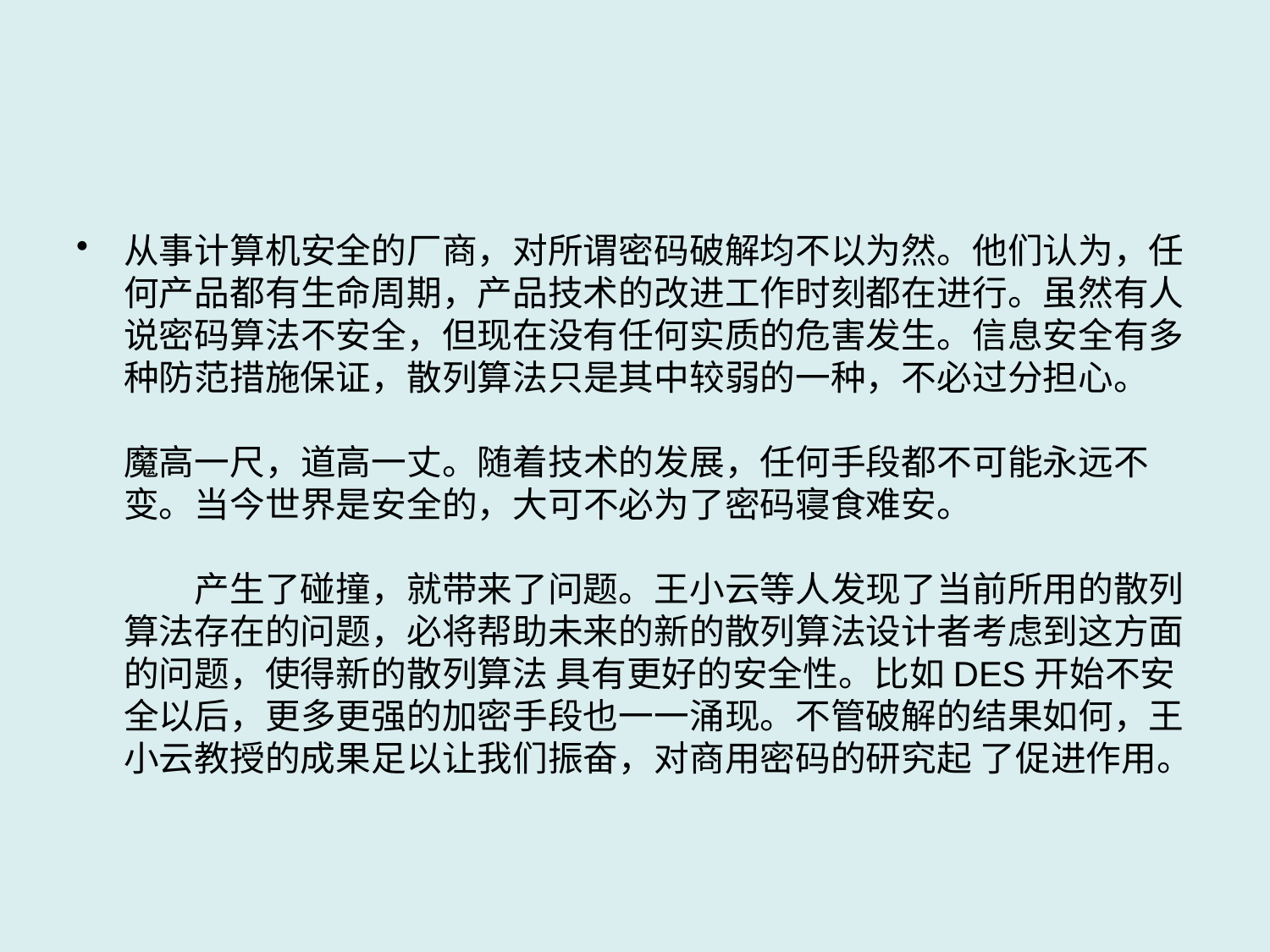

从事计算机安全的厂商，对所谓密码破解均不以为然。他们认为，任何产品都有生命周期，产品技术的改进工作时刻都在进行。虽然有人说密码算法不安全，但现在没有任何实质的危害发生。信息安全有多种防范措施保证，散列算法只是其中较弱的一种，不必过分担心。
魔高一尺，道高一丈。随着技术的发展，任何手段都不可能永远不变。当今世界是安全的，大可不必为了密码寝食难安。
　　产生了碰撞，就带来了问题。王小云等人发现了当前所用的散列算法存在的问题，必将帮助未来的新的散列算法设计者考虑到这方面的问题，使得新的散列算法 具有更好的安全性。比如DES开始不安全以后，更多更强的加密手段也一一涌现。不管破解的结果如何，王小云教授的成果足以让我们振奋，对商用密码的研究起 了促进作用。